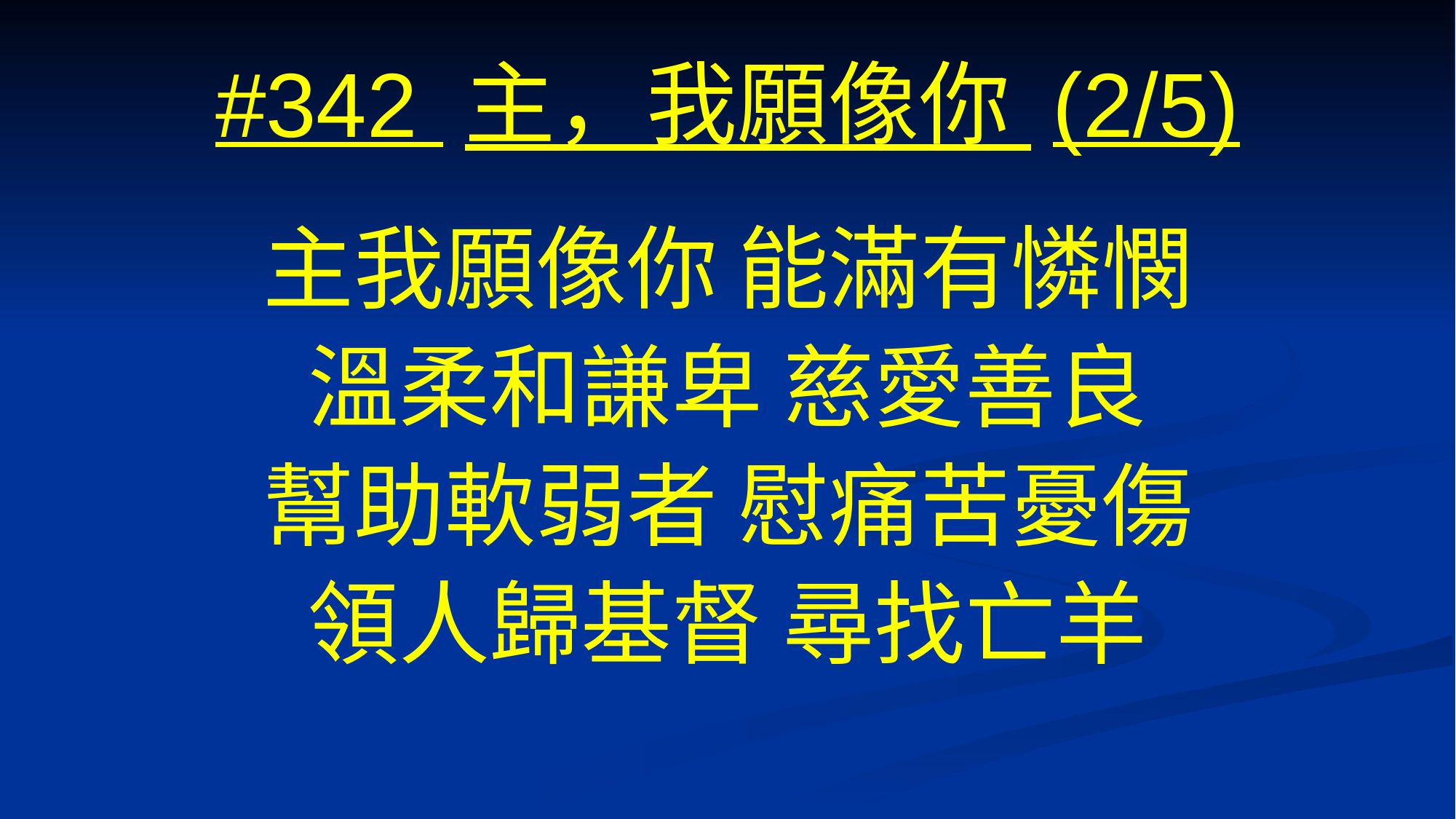

# #342 主，我願像你 (2/5)
主我願像你 能滿有憐憫
溫柔和謙卑 慈愛善良
幫助軟弱者 慰痛苦憂傷
領人歸基督 尋找亡羊